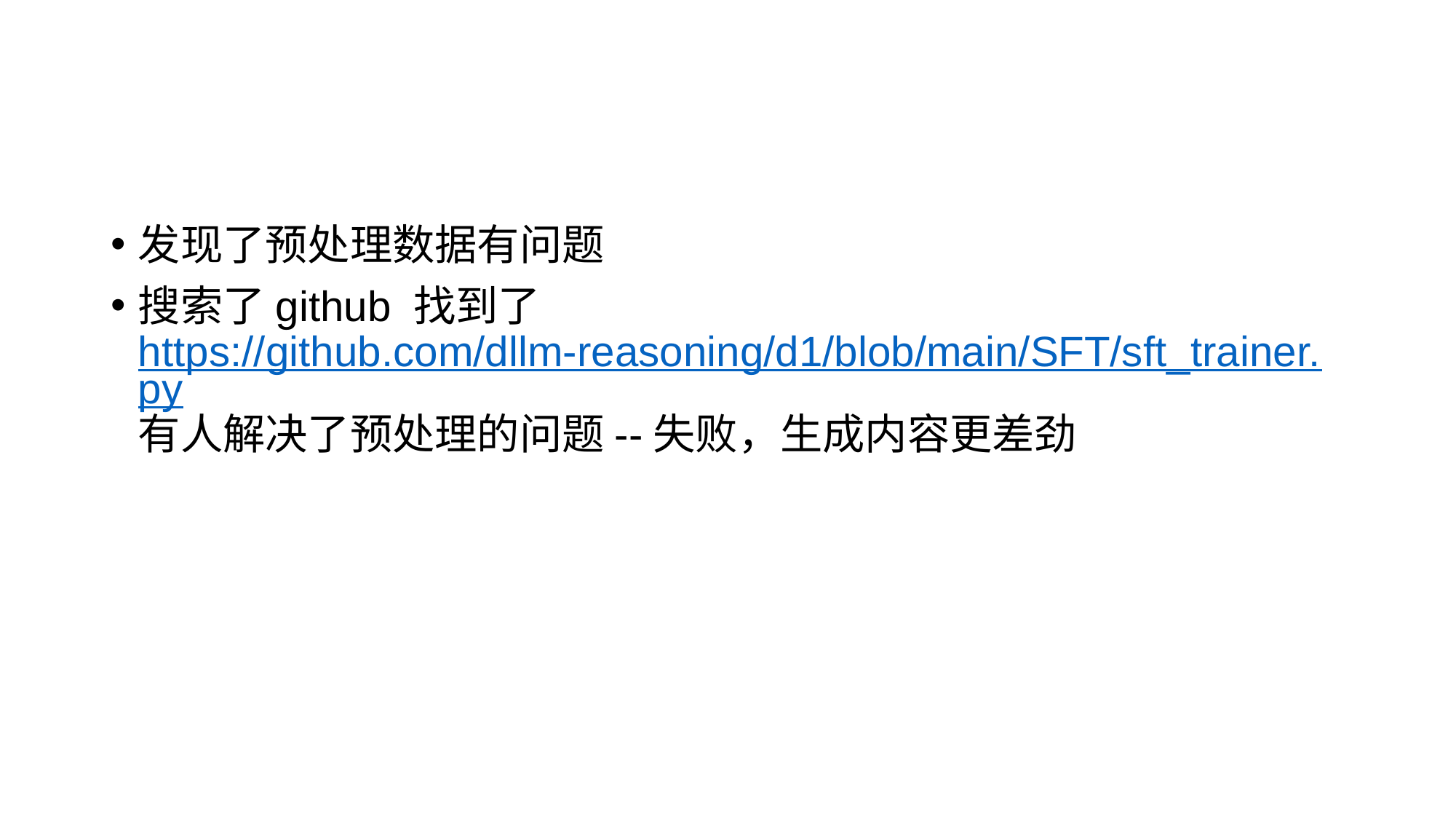

#
发现了预处理数据有问题
搜索了github 找到了https://github.com/dllm-reasoning/d1/blob/main/SFT/sft_trainer.py有人解决了预处理的问题--失败，生成内容更差劲